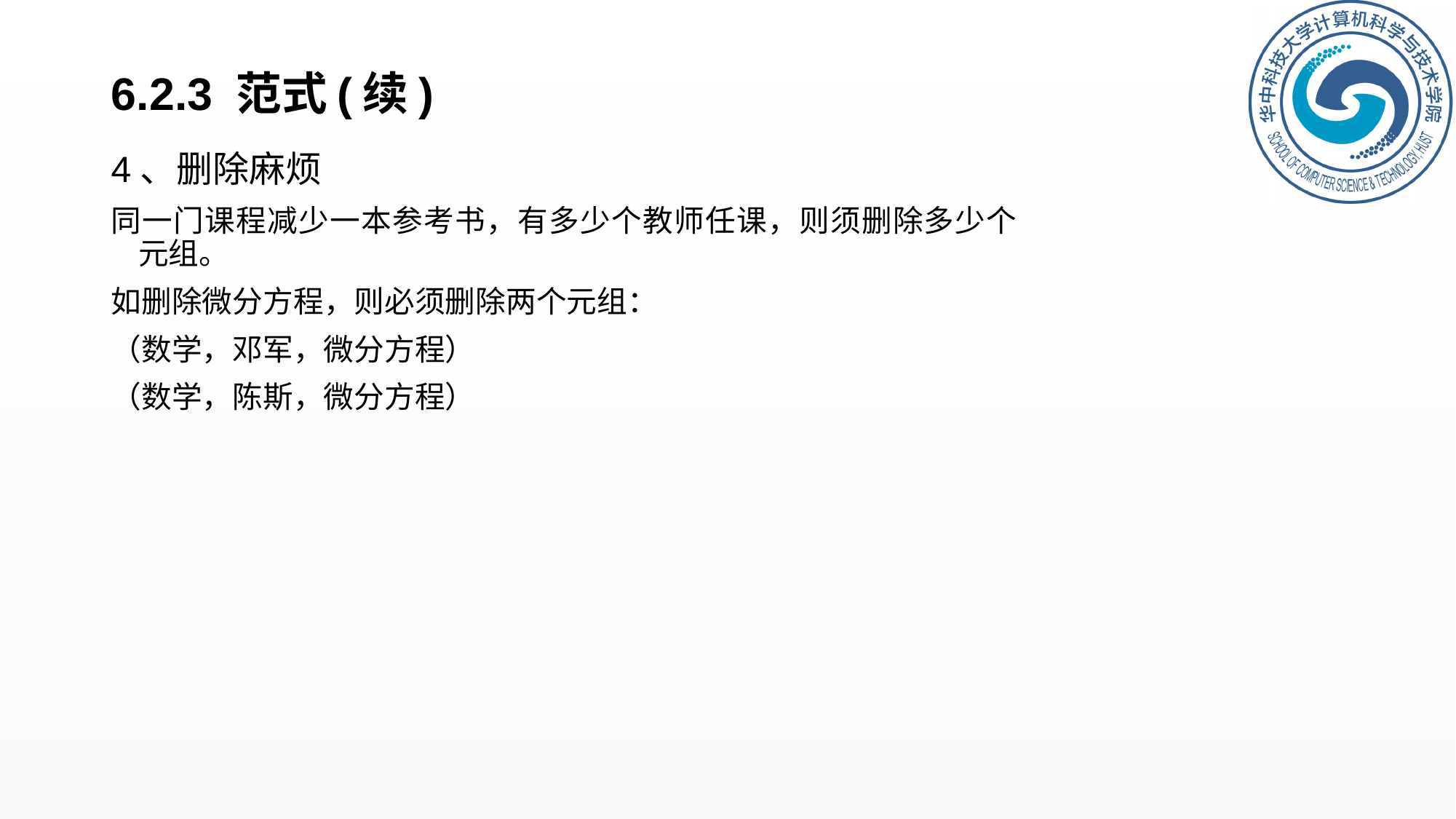

# 6.2.3 范式(续)
4、删除麻烦
同一门课程减少一本参考书，有多少个教师任课，则须删除多少个元组。
如删除微分方程，则必须删除两个元组：
（数学，邓军，微分方程）
（数学，陈斯，微分方程）